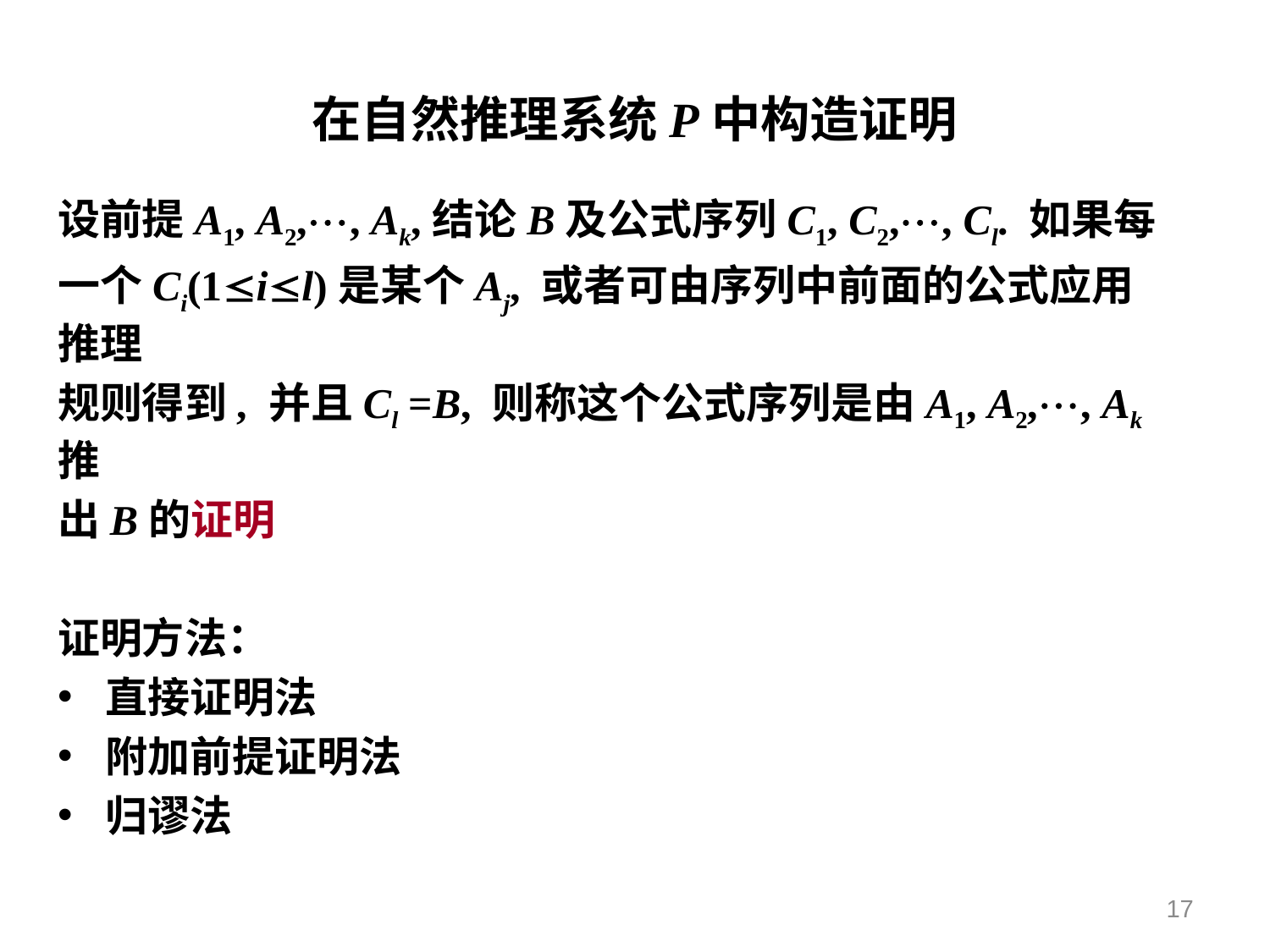

# 在自然推理系统P中构造证明
设前提A1, A2,…, Ak,结论B及公式序列C1, C2,…, Cl. 如果每
一个Ci(1≤i≤l)是某个Aj, 或者可由序列中前面的公式应用推理
规则得到, 并且Cl =B, 则称这个公式序列是由A1, A2,…, Ak推
出B的证明

证明方法：
直接证明法
附加前提证明法
归谬法

17